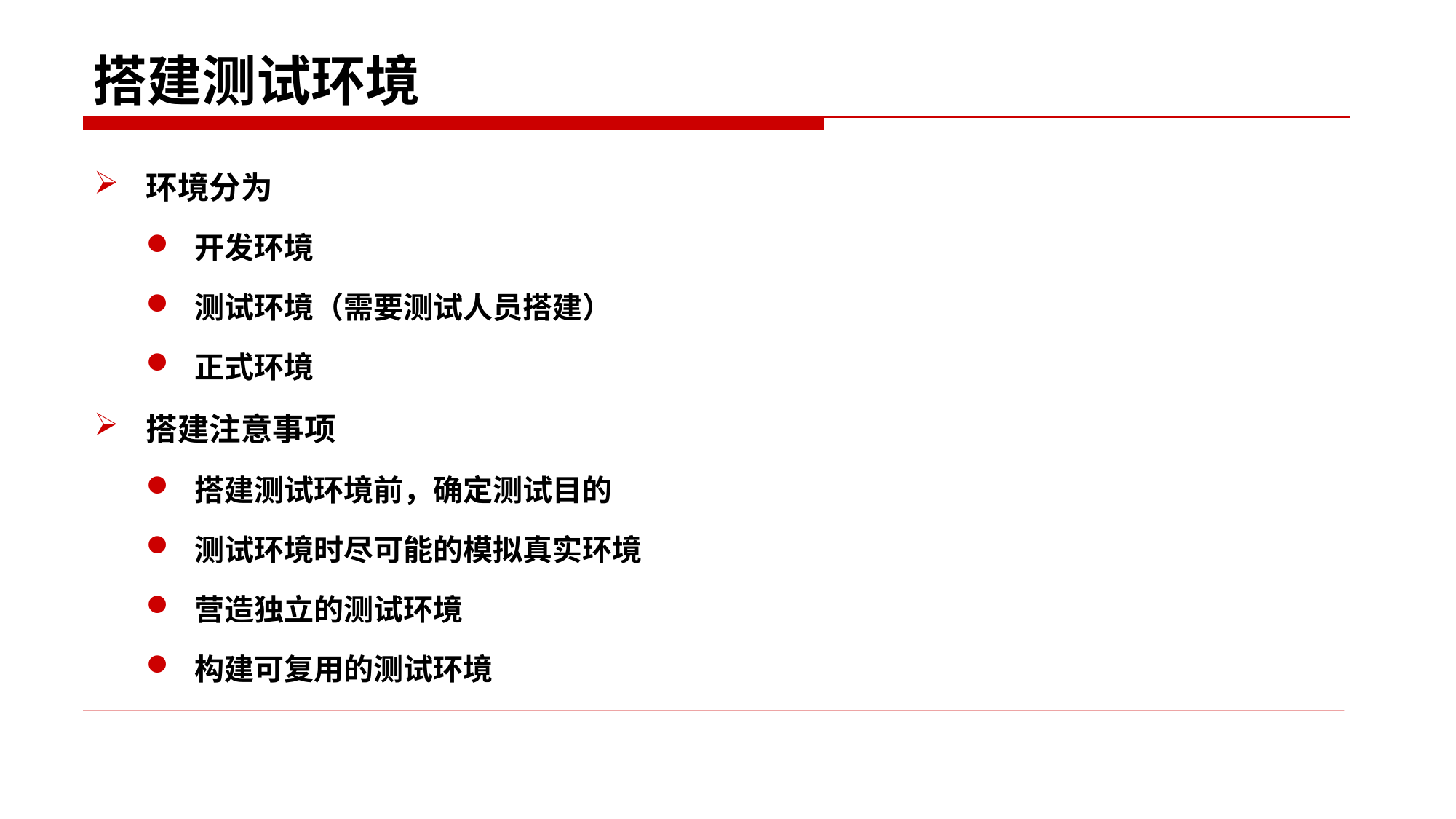

# 搭建测试环境
环境分为
开发环境
测试环境（需要测试人员搭建）
正式环境
搭建注意事项
搭建测试环境前，确定测试目的
测试环境时尽可能的模拟真实环境
营造独立的测试环境
构建可复用的测试环境